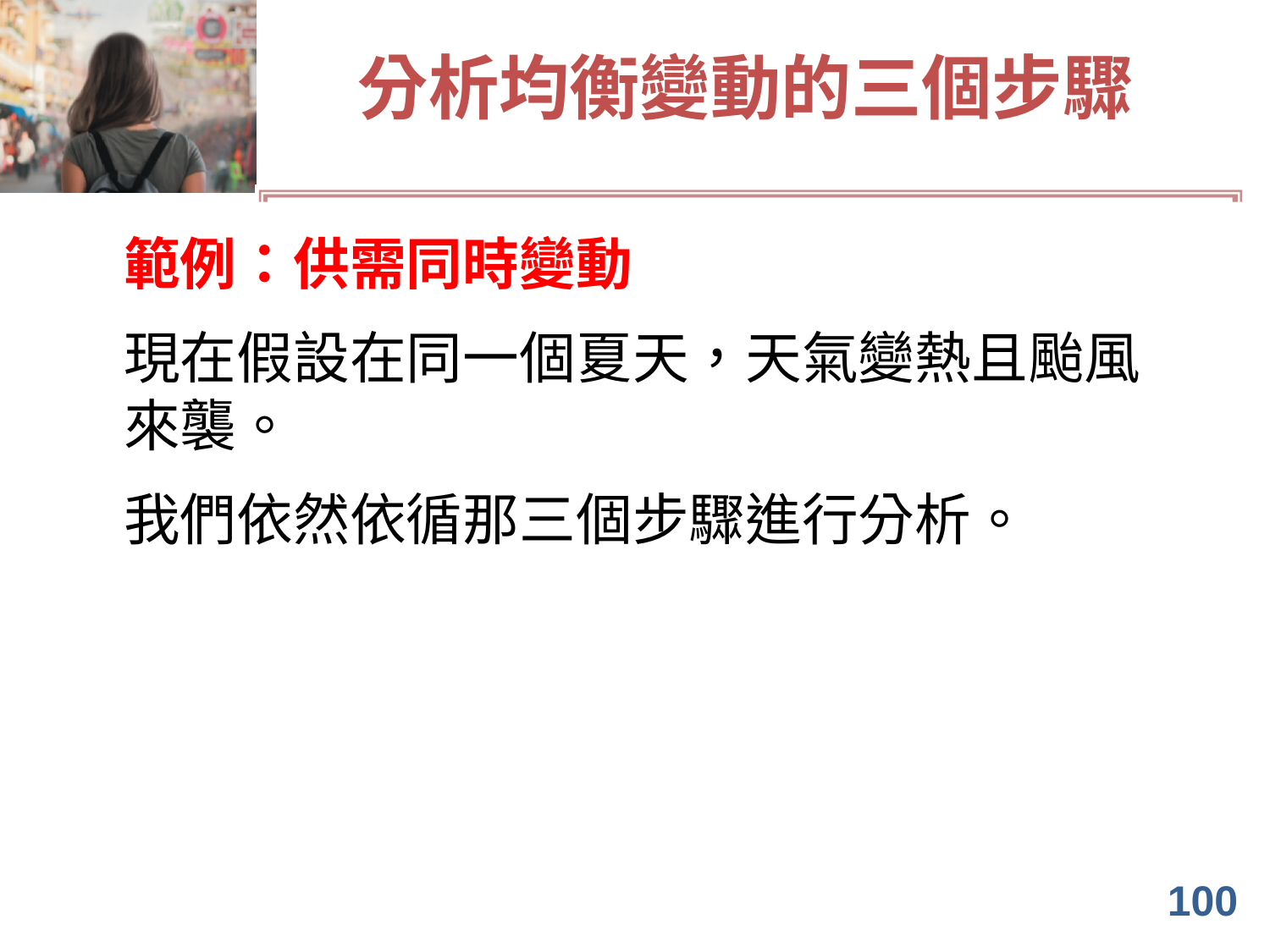

# 分析均衡變動的三個步驟
	範例：供需同時變動

	現在假設在同一個夏天，天氣變熱且颱風來襲。

	我們依然依循那三個步驟進行分析。
100